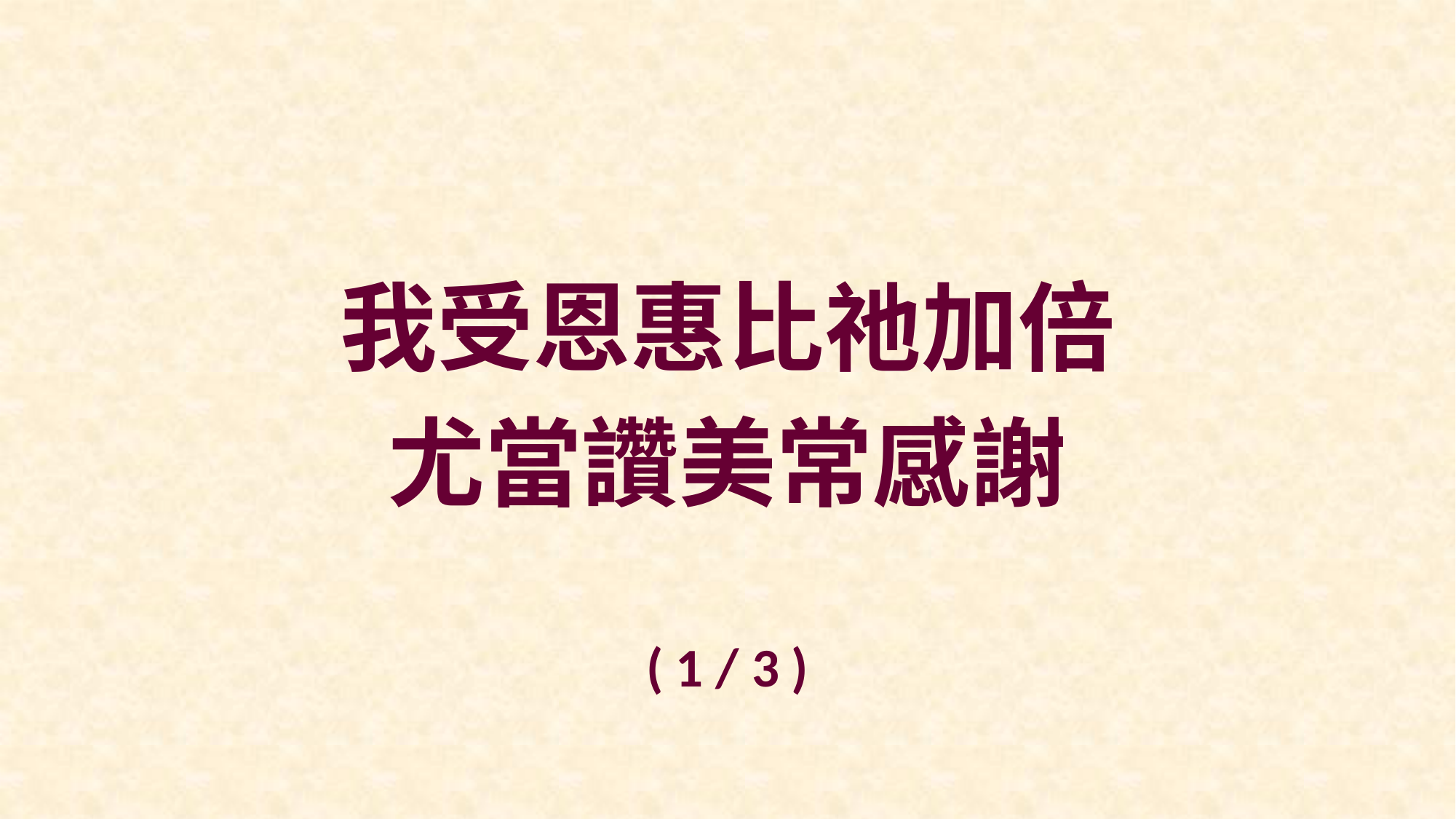

我受恩惠比祂加倍
尤當讚美常感謝
( 1 / 3 )